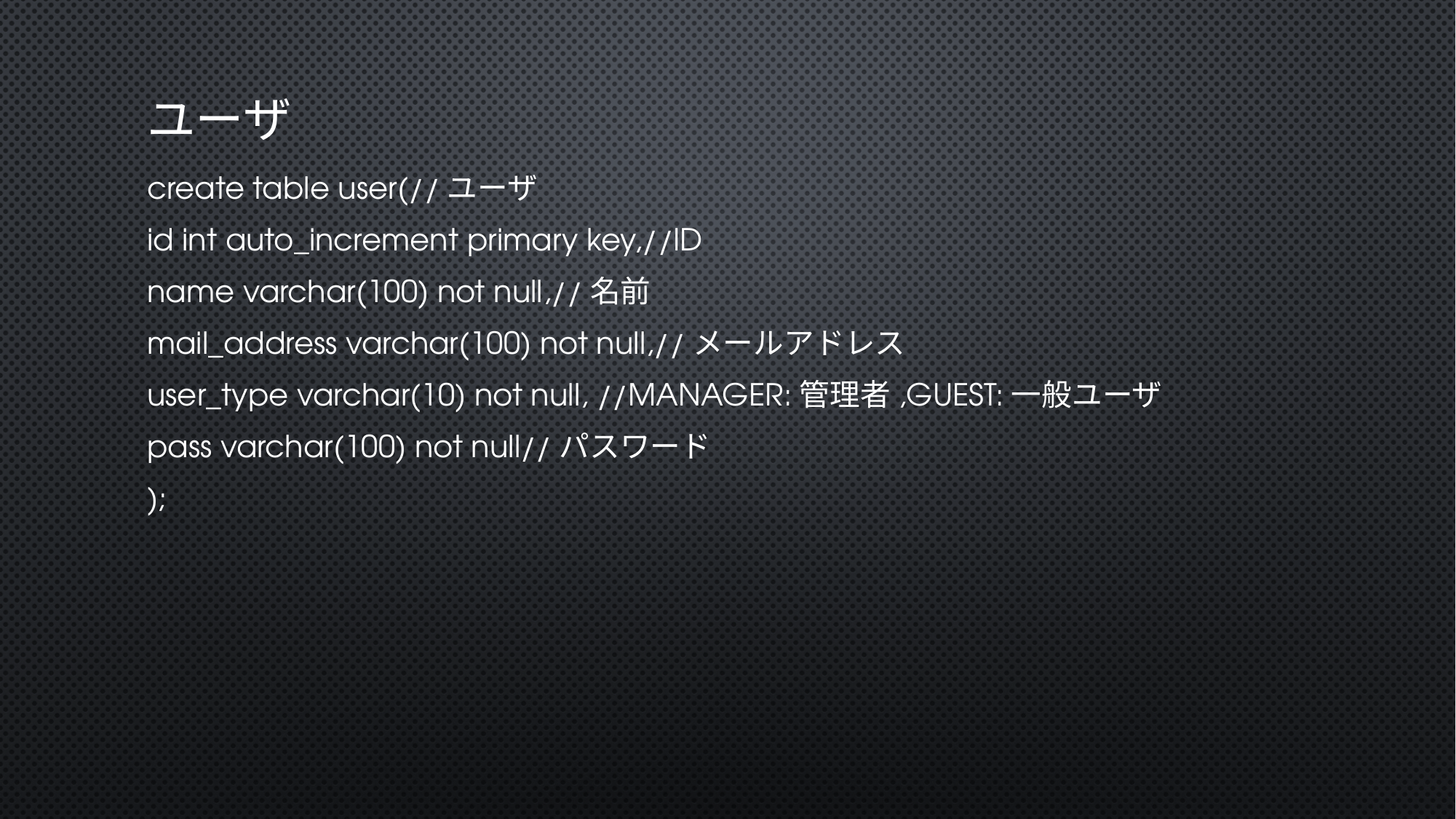

# ユーザ
create table user(//ユーザ
id int auto_increment primary key,//ID
name varchar(100) not null,//名前
mail_address varchar(100) not null,//メールアドレス
user_type varchar(10) not null, //MANAGER:管理者,GUEST:一般ユーザ
pass varchar(100) not null//パスワード
);